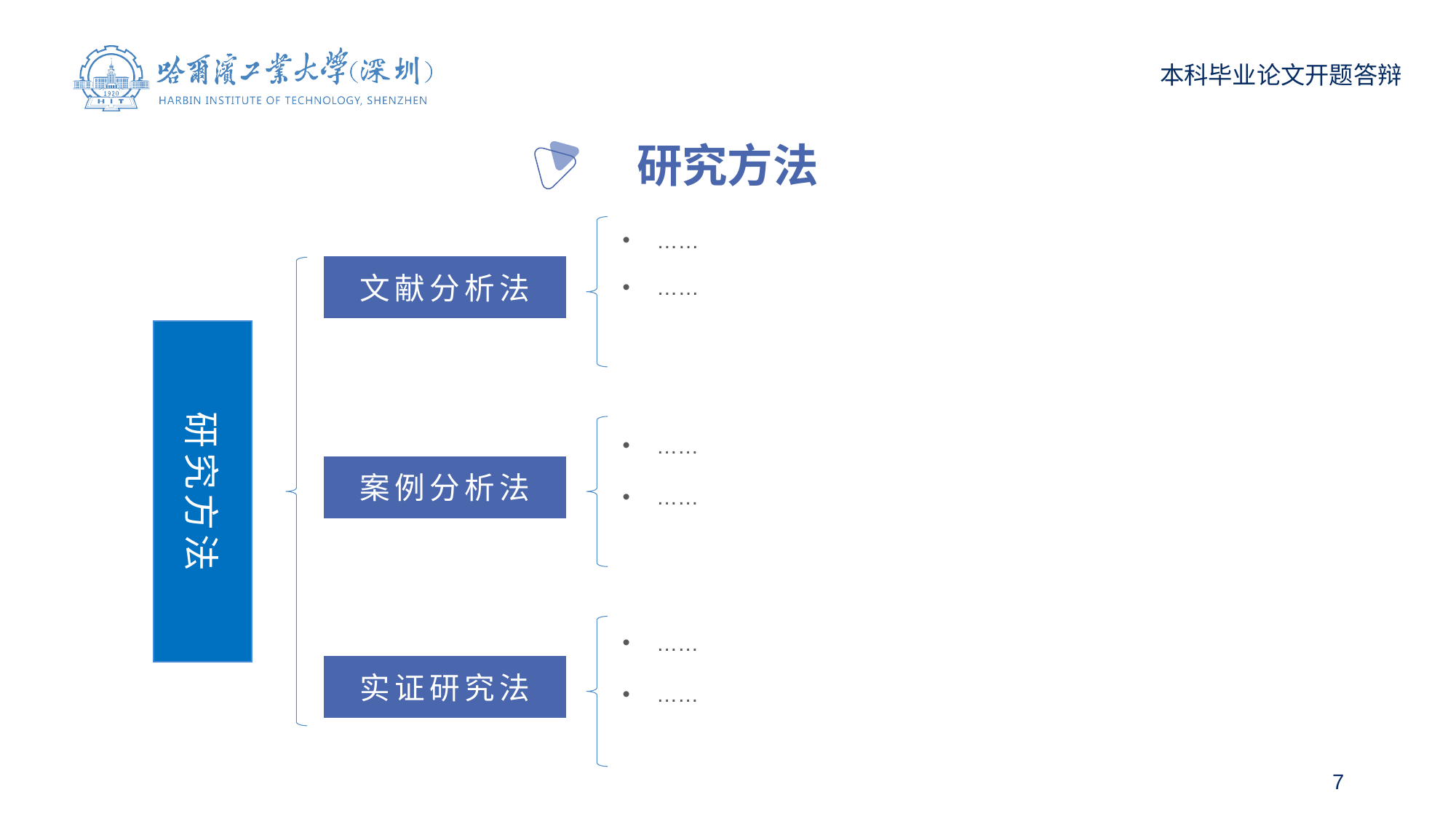

研究方法
……
……

文献分析法
研究方法

……
……
案例分析法

……
……
实证研究法
7